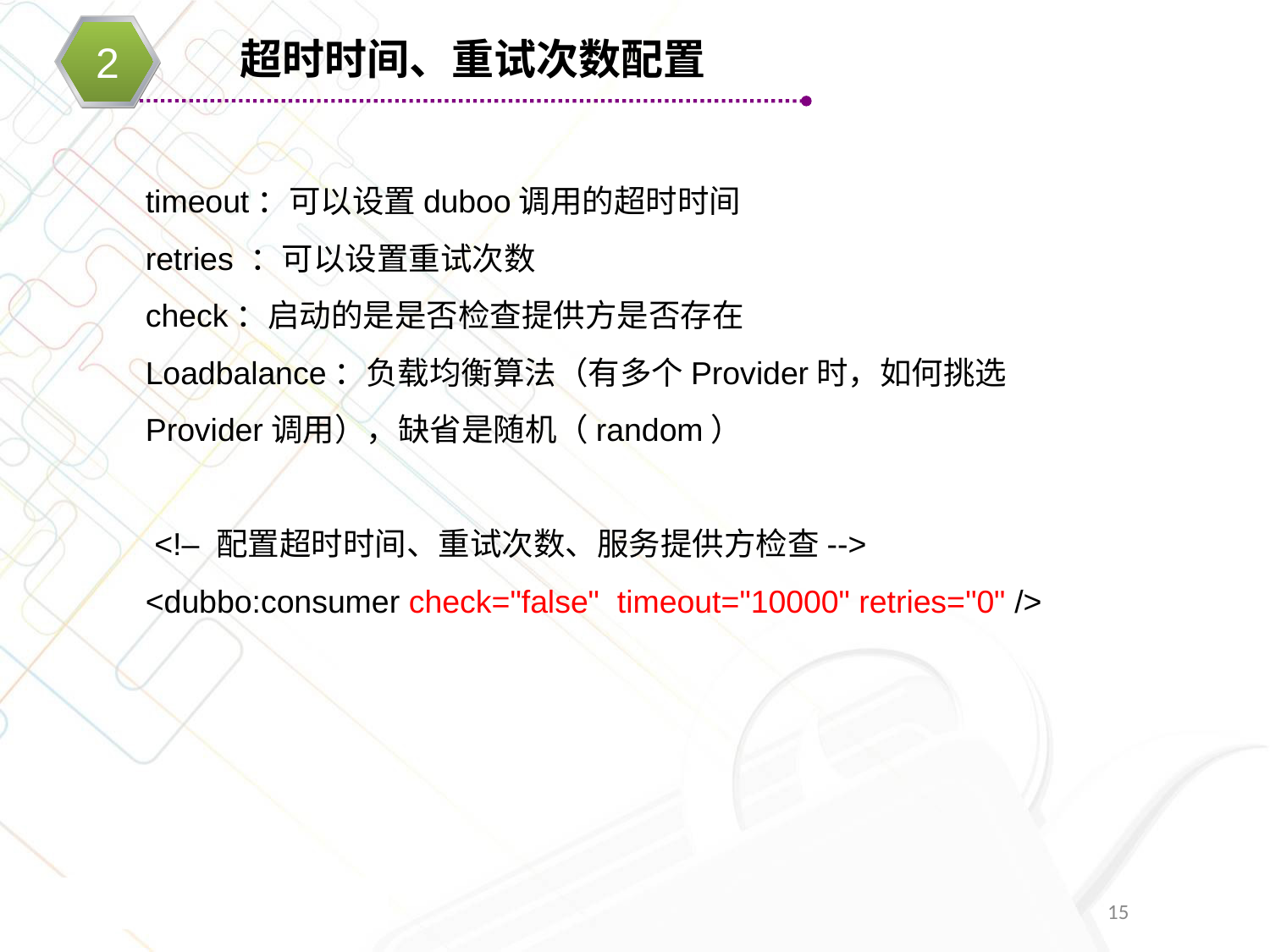

超时时间、重试次数配置
2

timeout：可以设置duboo调用的超时时间
retries ：可以设置重试次数
check：启动的是是否检查提供方是否存在
Loadbalance：负载均衡算法（有多个Provider时，如何挑选Provider调用），缺省是随机（random）

 <!– 配置超时时间、重试次数、服务提供方检查-->
<dubbo:consumer check="false"  timeout="10000" retries="0" />

15